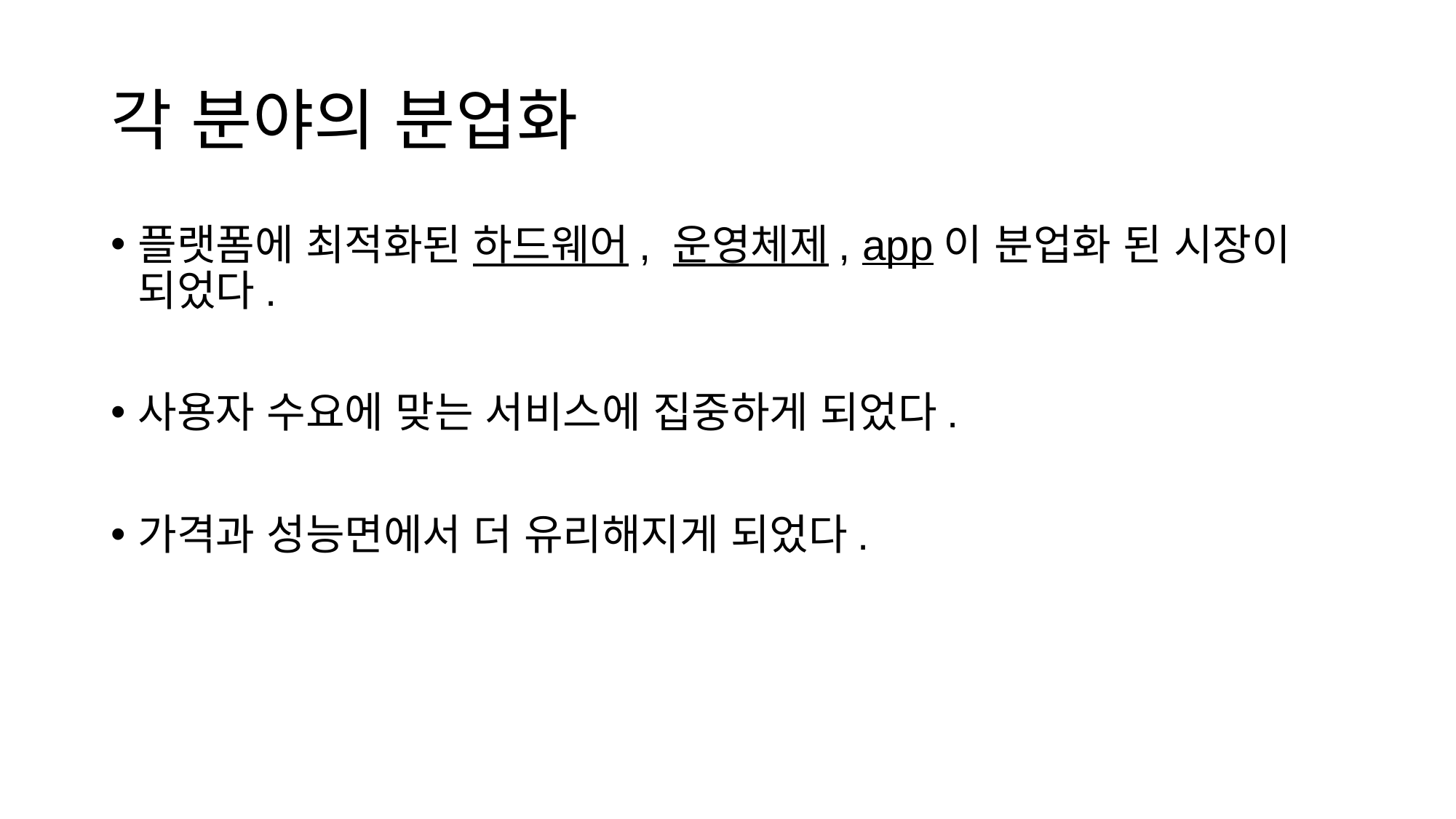

# 각 분야의 분업화
플랫폼에 최적화된 하드웨어, 운영체제, app이 분업화 된 시장이 되었다.

사용자 수요에 맞는 서비스에 집중하게 되었다.

가격과 성능면에서 더 유리해지게 되었다.